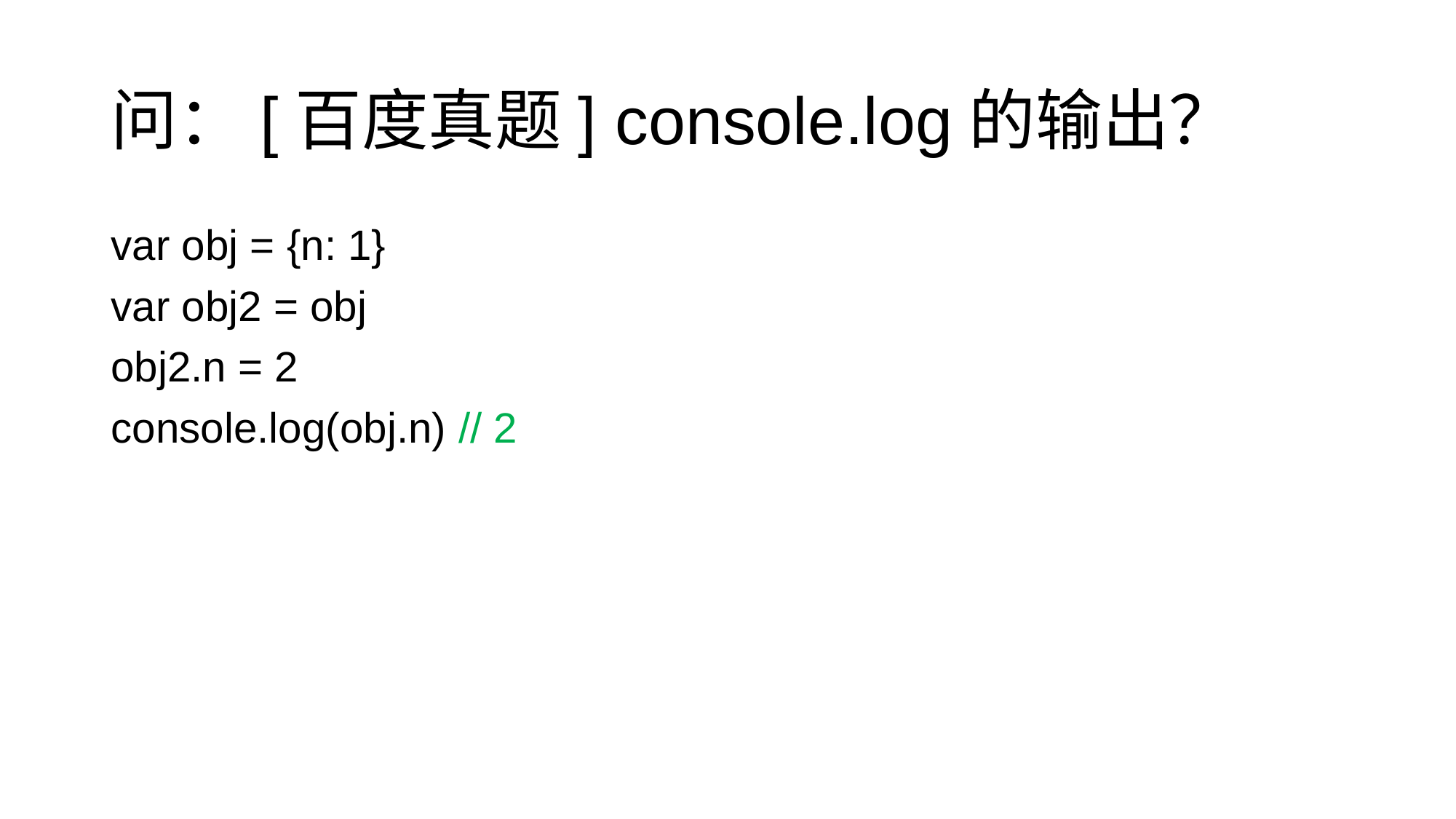

# 问：[百度真题] console.log的输出？
var obj = {n: 1}
var obj2 = obj
obj2.n = 2
console.log(obj.n) // 2